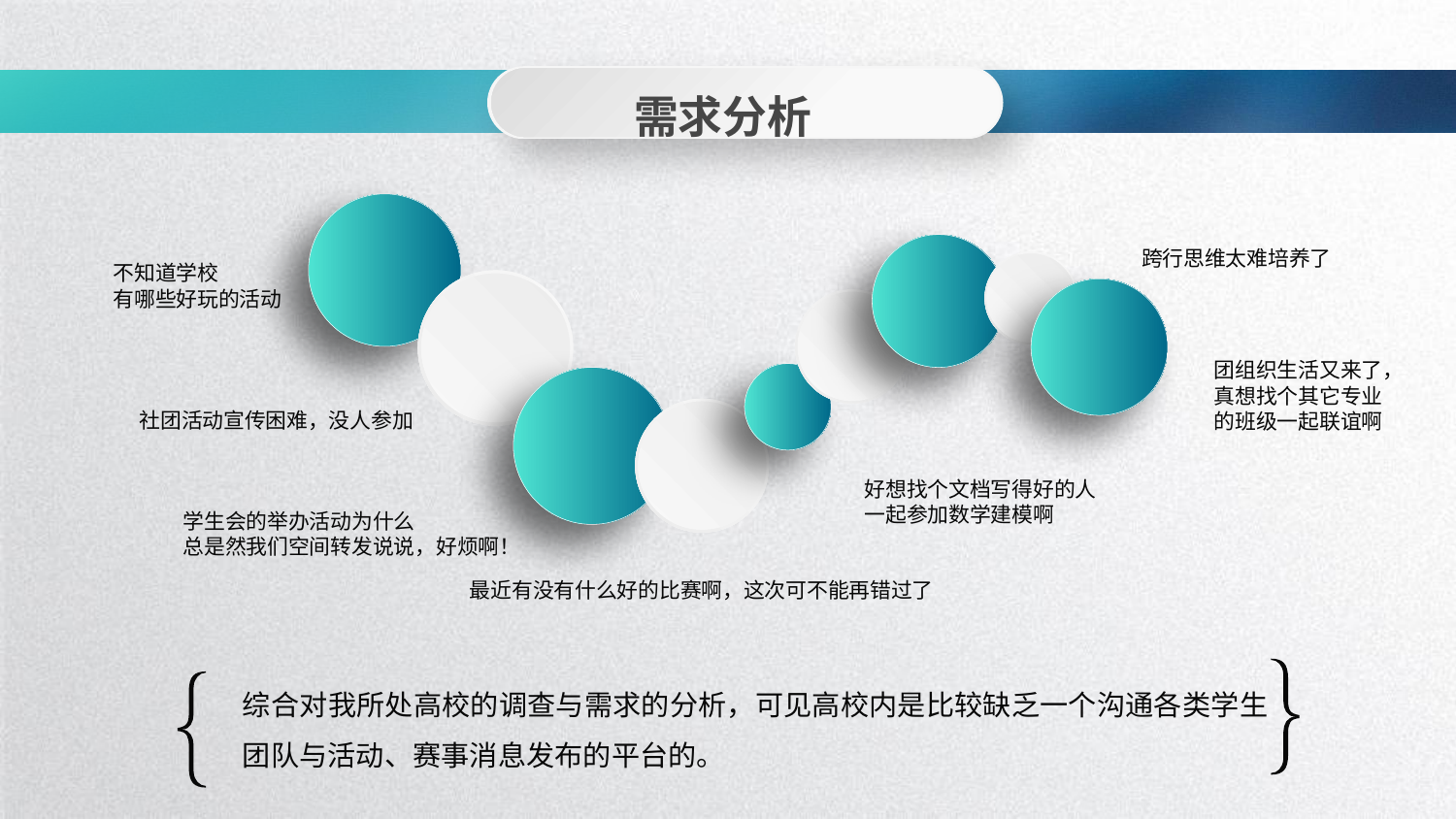

需求分析

跨行思维太难培养了

不知道学校
有哪些好玩的活动

团组织生活又来了，
真想找个其它专业
的班级一起联谊啊

社团活动宣传困难，没人参加
好想找个文档写得好的人
一起参加数学建模啊
学生会的举办活动为什么
总是然我们空间转发说说，好烦啊！
最近有没有什么好的比赛啊，这次可不能再错过了

综合对我所处高校的调查与需求的分析，可见高校内是比较缺乏一个沟通各类学生团队与活动、赛事消息发布的平台的。

延时文字，不要可以删除